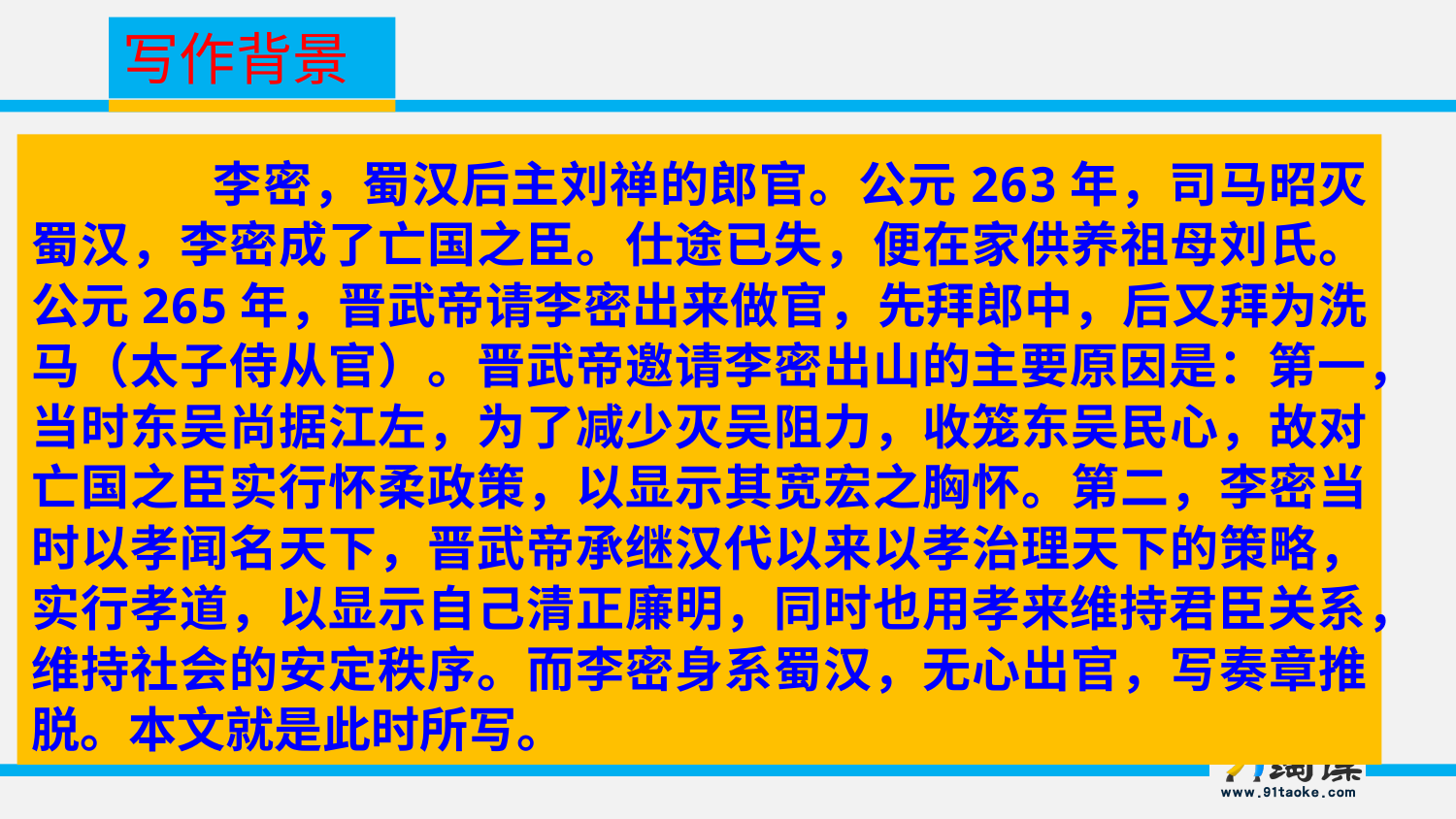

写作背景
              李密，蜀汉后主刘禅的郎官。公元263年，司马昭灭蜀汉，李密成了亡国之臣。仕途已失，便在家供养祖母刘氏。公元265年，晋武帝请李密出来做官，先拜郎中，后又拜为洗马（太子侍从官）。晋武帝邀请李密出山的主要原因是：第一，当时东吴尚据江左，为了减少灭吴阻力，收笼东吴民心，故对亡国之臣实行怀柔政策，以显示其宽宏之胸怀。第二，李密当时以孝闻名天下，晋武帝承继汉代以来以孝治理天下的策略，实行孝道，以显示自己清正廉明，同时也用孝来维持君臣关系，维持社会的安定秩序。而李密身系蜀汉，无心出官，写奏章推脱。本文就是此时所写。